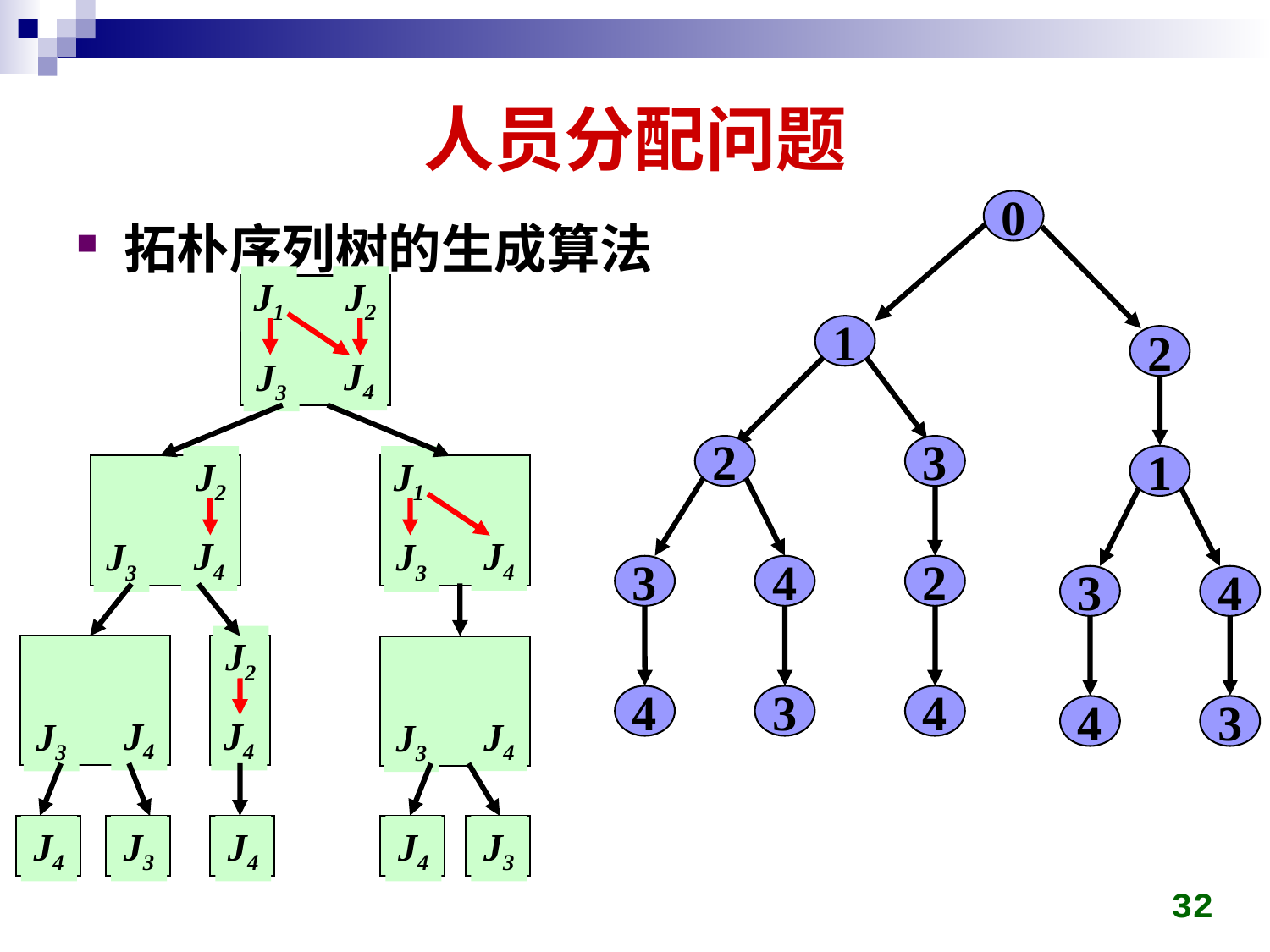

# 人员分配问题
0
拓朴序列树的生成算法

J1
J2

J4
J3

1
2

2
3
1
J2

J4
J3
J1

J4
J3

3
4
2
3
4

J2

J4

J4
J3

J4
J3
4
3
4
4
3

J4

J3

J4

J4

J3
32